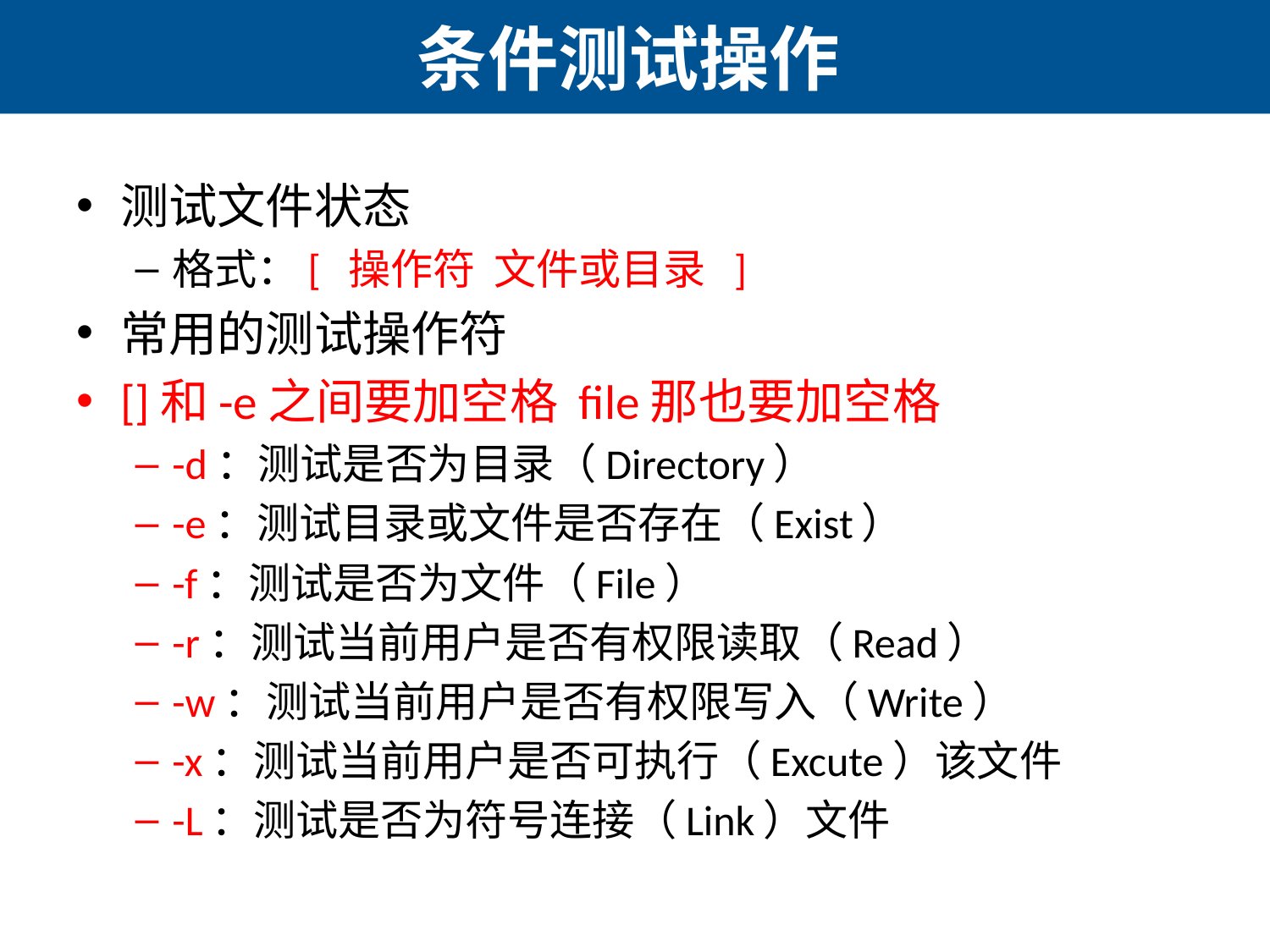

# 条件测试操作
测试文件状态
格式：[  操作符  文件或目录  ]
常用的测试操作符
[]和-e之间要加空格 file那也要加空格
-d：测试是否为目录（Directory）
-e：测试目录或文件是否存在（Exist）
-f：测试是否为文件（File）
-r：测试当前用户是否有权限读取（Read）
-w：测试当前用户是否有权限写入（Write）
-x：测试当前用户是否可执行（Excute）该文件
-L：测试是否为符号连接（Link）文件